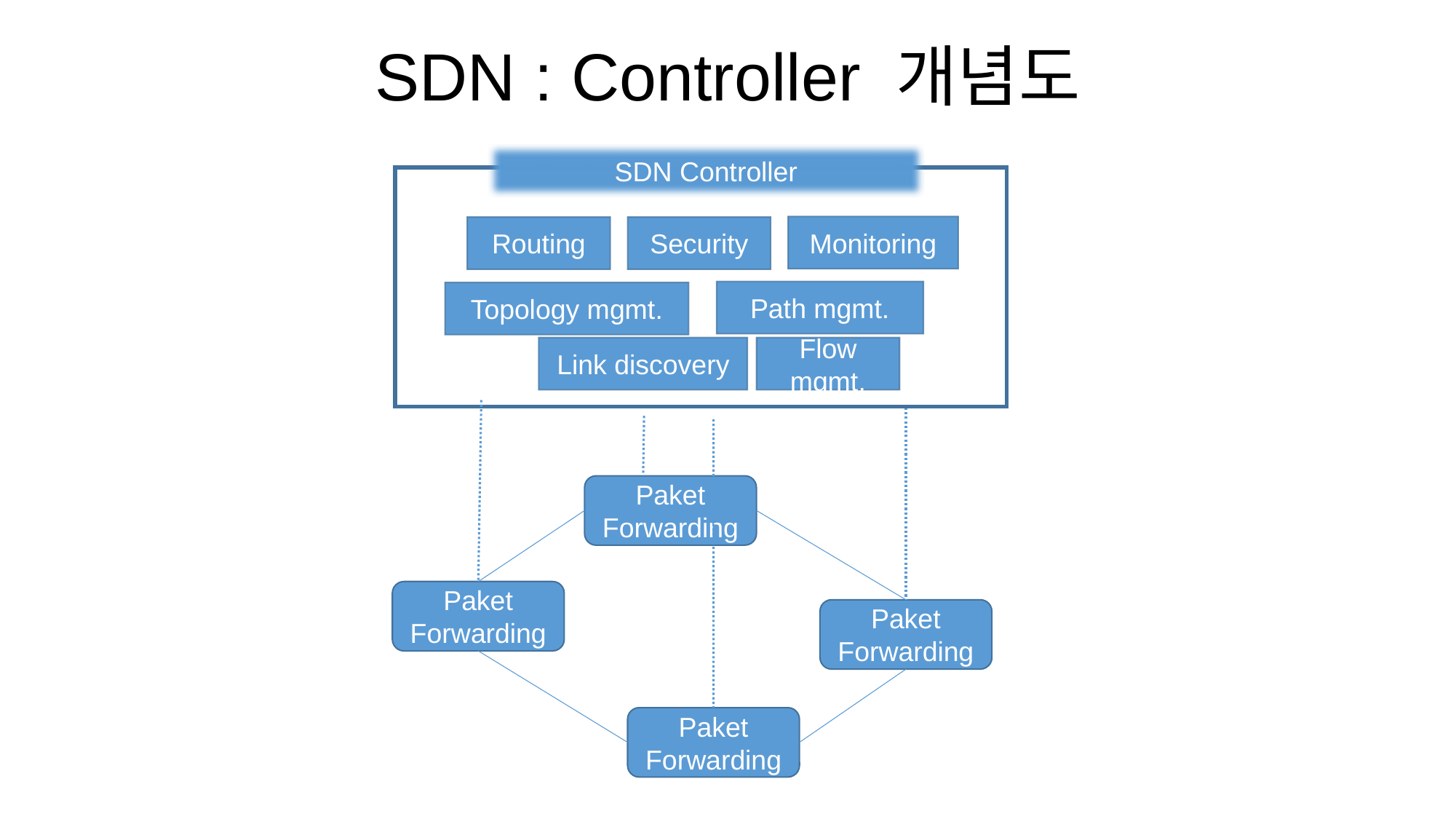

# SDN : Controller 개념도
SDN Controller
SDN Controller
Monitoring
Routing
Security
Path mgmt.
Topology mgmt.
Link discovery
Flow mgmt.
Paket
Forwarding
Paket
Forwarding
Paket
Forwarding
Paket
Forwarding